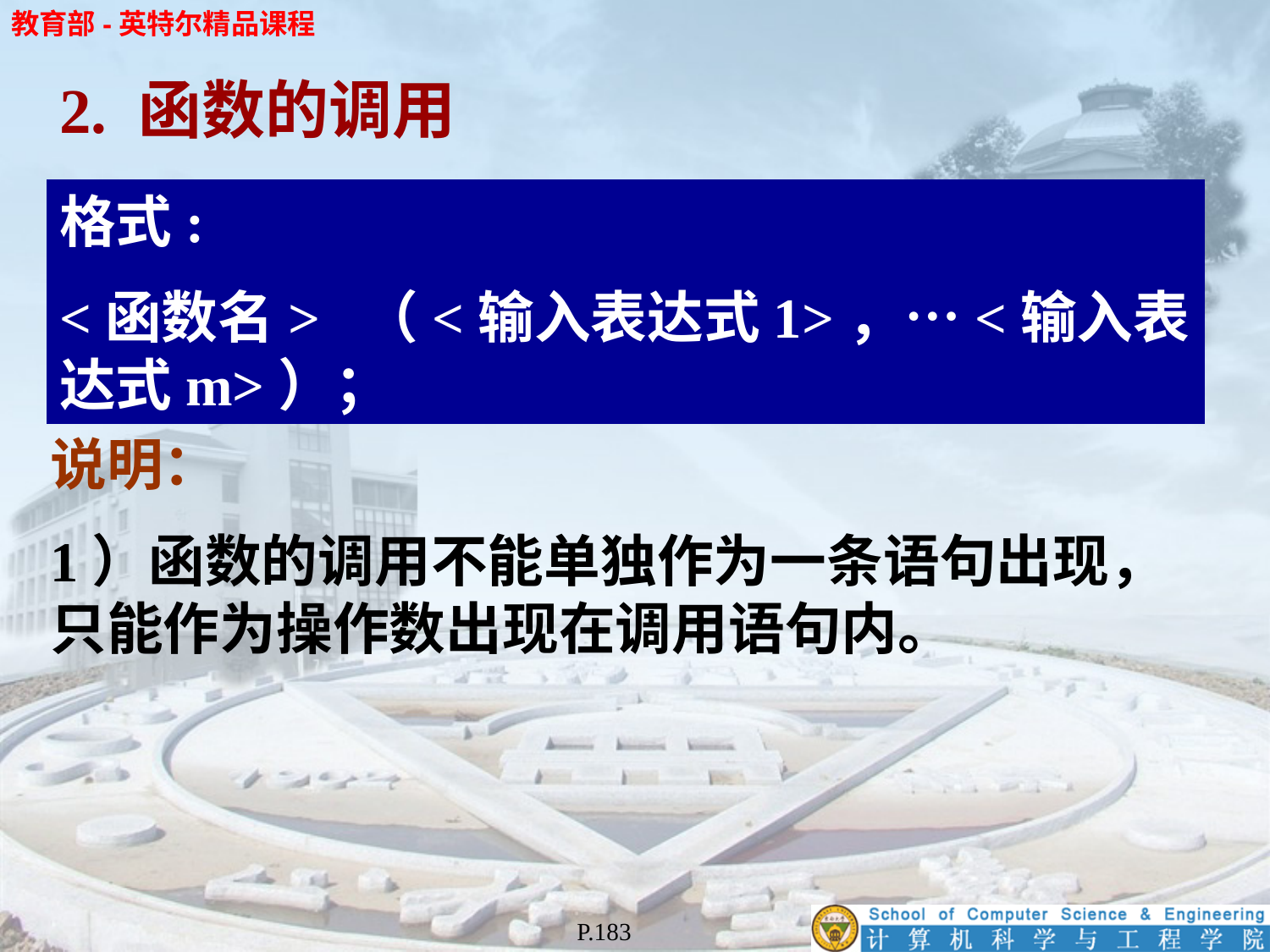

2. 函数的调用
格式:
<函数名>  （<输入表达式1>，…<输入表达式m>）；
说明：
1）函数的调用不能单独作为一条语句出现，只能作为操作数出现在调用语句内。
P.183